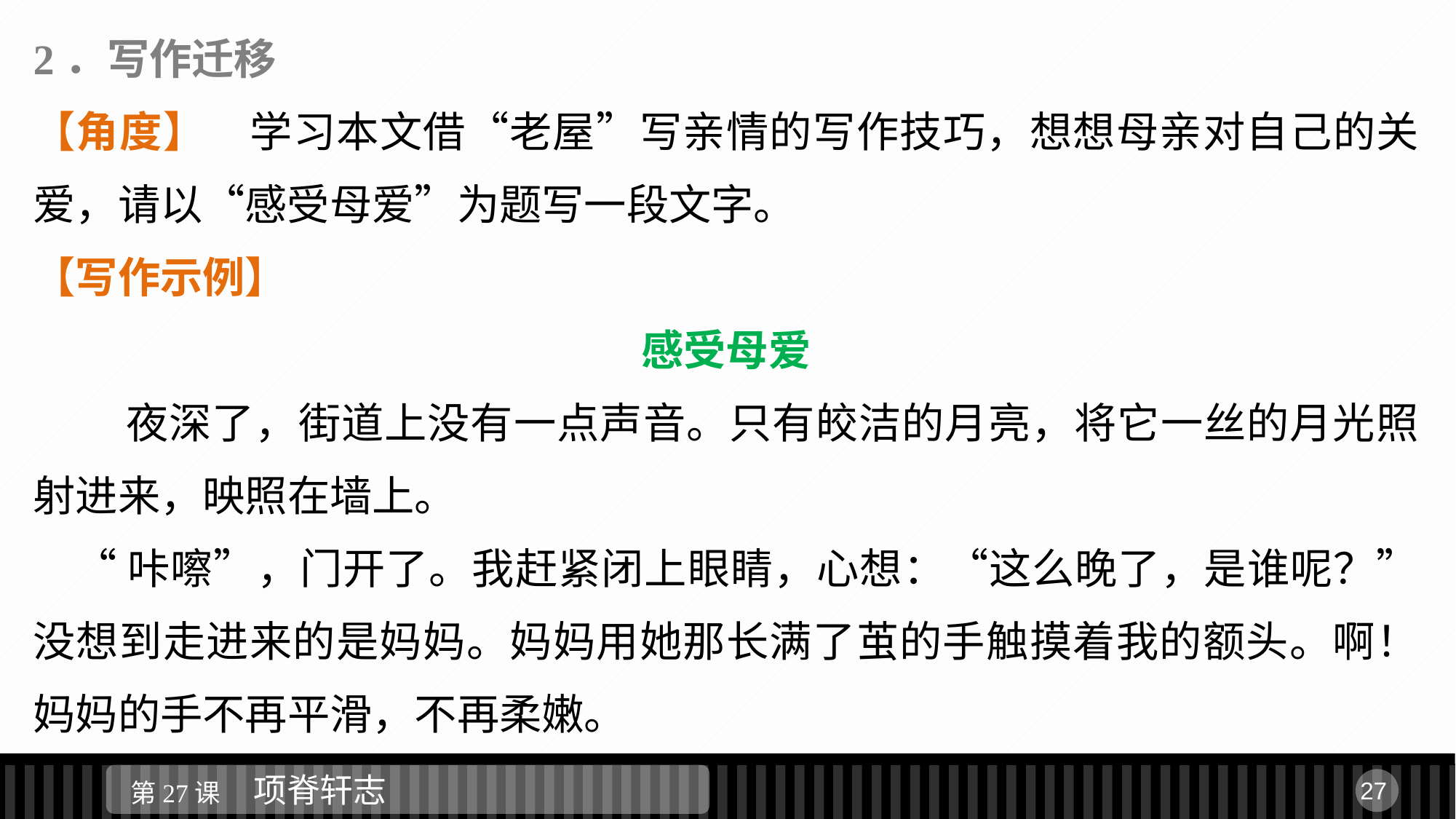

2．写作迁移
【角度】　学习本文借“老屋”写亲情的写作技巧，想想母亲对自己的关爱，请以“感受母爱”为题写一段文字。
【写作示例】
感受母爱
        夜深了，街道上没有一点声音。只有皎洁的月亮，将它一丝的月光照射进来，映照在墙上。
    “咔嚓”，门开了。我赶紧闭上眼睛，心想：“这么晚了，是谁呢？”没想到走进来的是妈妈。妈妈用她那长满了茧的手触摸着我的额头。啊！妈妈的手不再平滑，不再柔嫩。